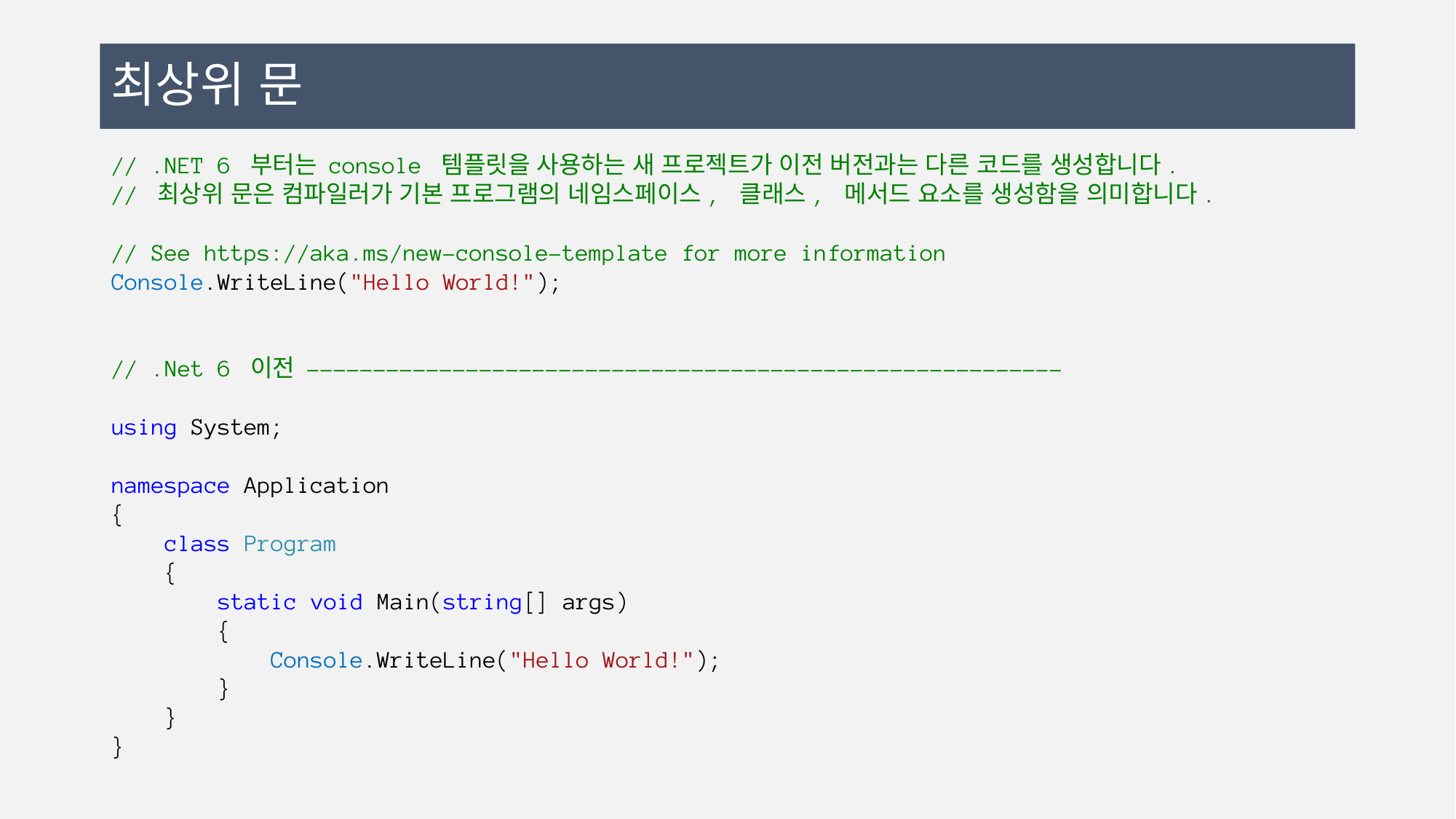

# 최상위 문

// .NET 6 부터는 console 템플릿을 사용하는 새 프로젝트가 이전 버전과는 다른 코드를 생성합니다.
// 최상위 문은 컴파일러가 기본 프로그램의 네임스페이스, 클래스, 메서드 요소를 생성함을 의미합니다.

// See https://aka.ms/new-console-template for more information
Console.WriteLine("Hello World!");

// .Net 6 이전 ---------------------------------------------------------

using System;

namespace Application
{
    class Program
    {
        static void Main(string[] args)
        {
            Console.WriteLine("Hello World!");
        }
    }
}